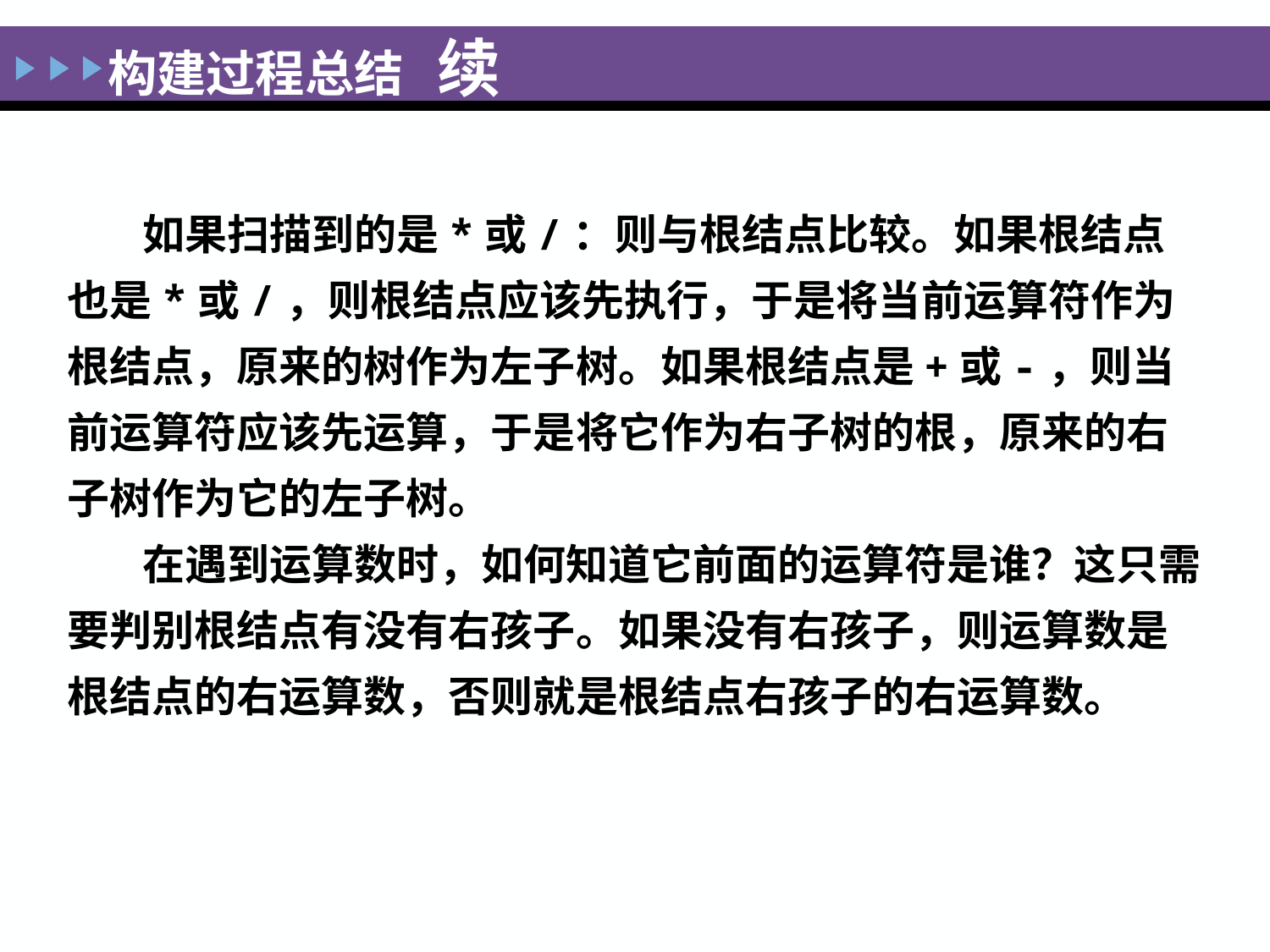

# 构建过程总结   续
如果扫描到的是*或/：则与根结点比较。如果根结点也是*或/，则根结点应该先执行，于是将当前运算符作为根结点，原来的树作为左子树。如果根结点是+或-，则当前运算符应该先运算，于是将它作为右子树的根，原来的右子树作为它的左子树。
在遇到运算数时，如何知道它前面的运算符是谁？这只需要判别根结点有没有右孩子。如果没有右孩子，则运算数是根结点的右运算数，否则就是根结点右孩子的右运算数。